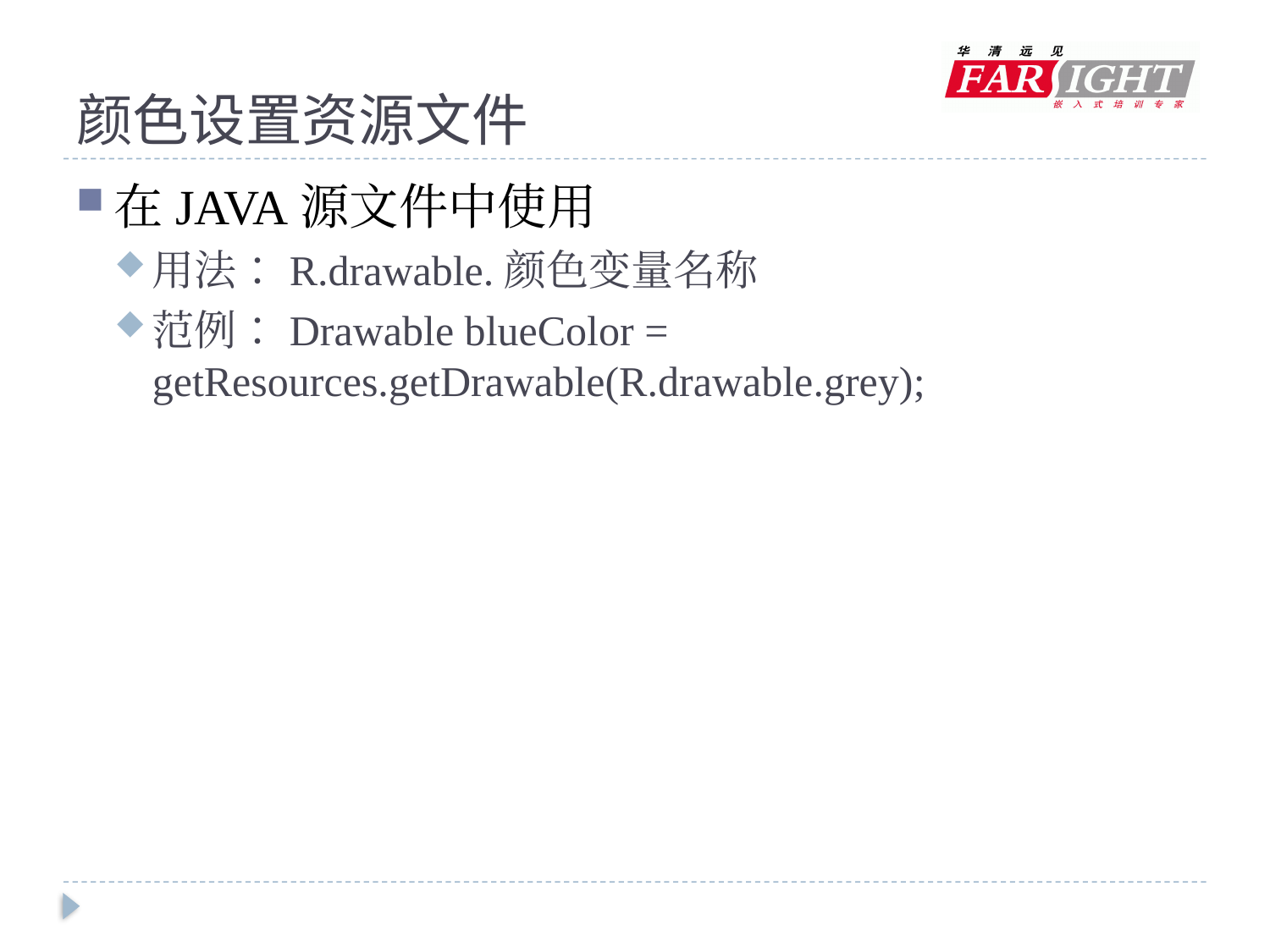

# 颜色设置资源文件
在JAVA源文件中使用
用法：R.drawable.颜色变量名称
范例：Drawable blueColor = getResources.getDrawable(R.drawable.grey);